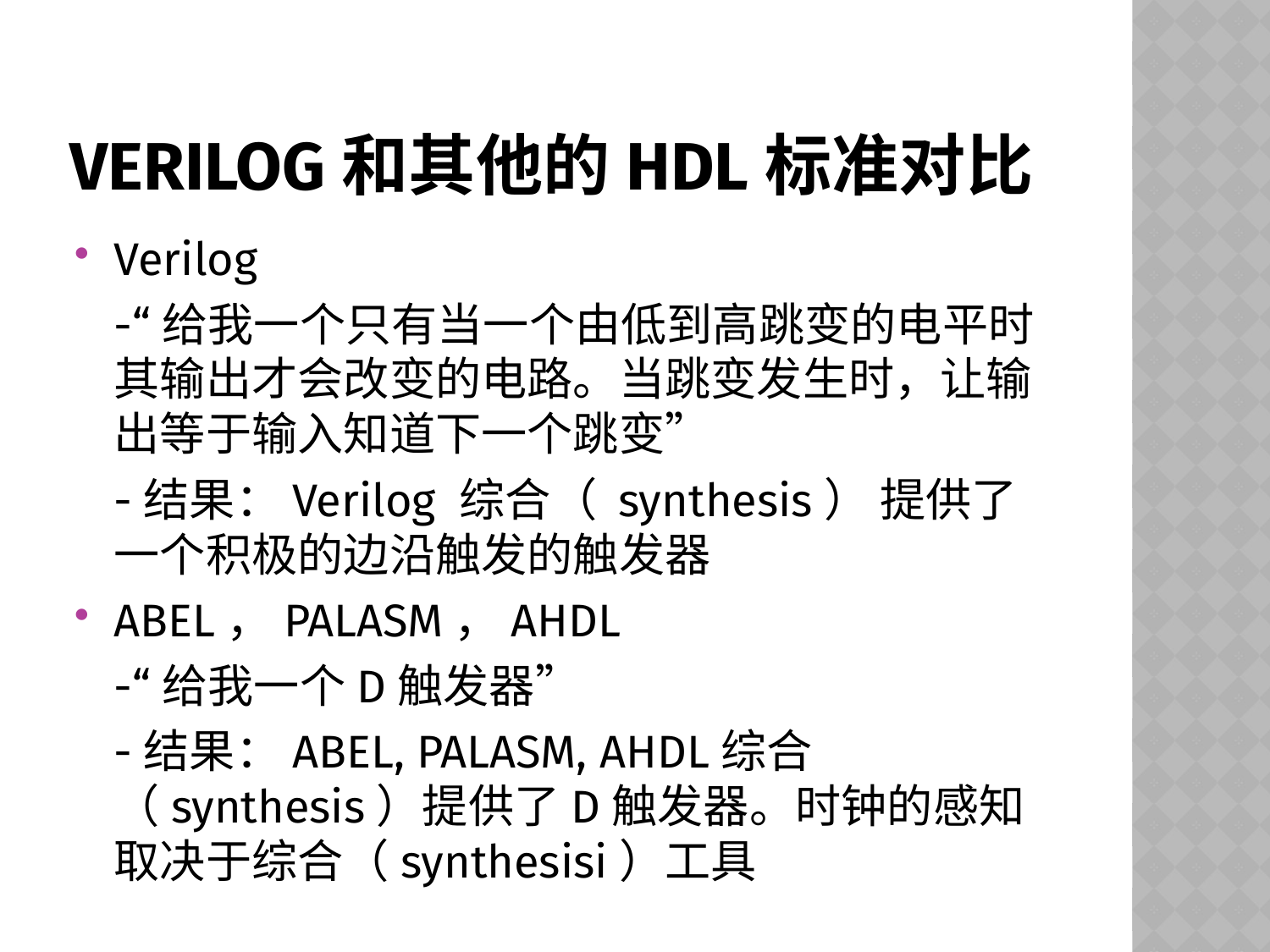

# Verilog和其他的HDL标准对比
Verilog
	-“给我一个只有当一个由低到高跳变的电平时其输出才会改变的电路。当跳变发生时，让输出等于输入知道下一个跳变”
	-结果：Verilog 综合（ synthesis） 提供了一个积极的边沿触发的触发器
ABEL，PALASM，AHDL
	-“给我一个D触发器”
	-结果：ABEL, PALASM, AHDL综合（synthesis）提供了D触发器。时钟的感知取决于综合（synthesisi）工具